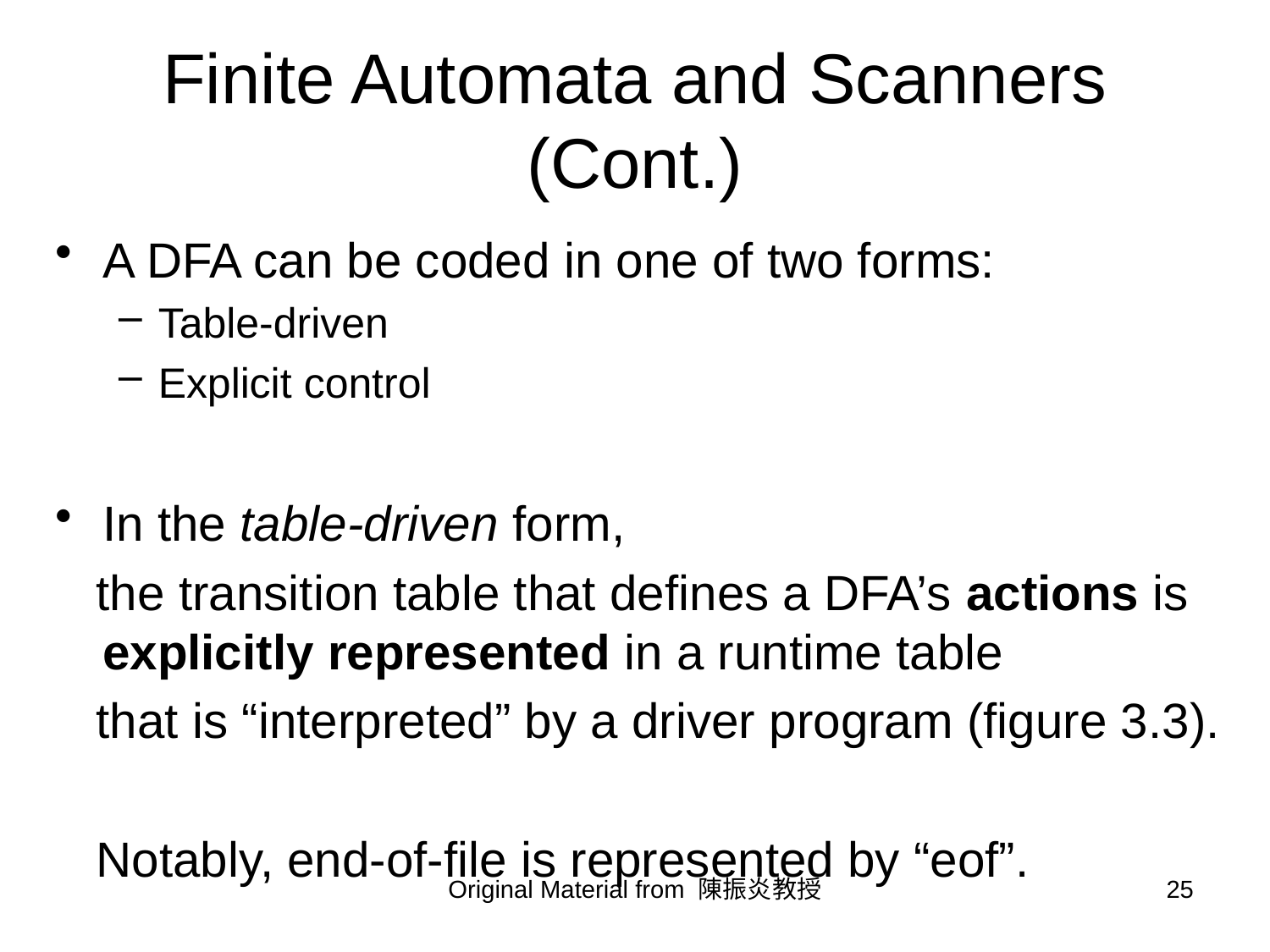

# Finite Automata and Scanners (Cont.)
A DFA can be coded in one of two forms:
Table-driven
Explicit control

In the table-driven form,
   the transition table that defines a DFA’s actions is explicitly represented in a runtime table
   that is “interpreted” by a driver program (figure 3.3).

   Notably, end-of-file is represented by “eof”.
Original Material from 陳振炎教授
25